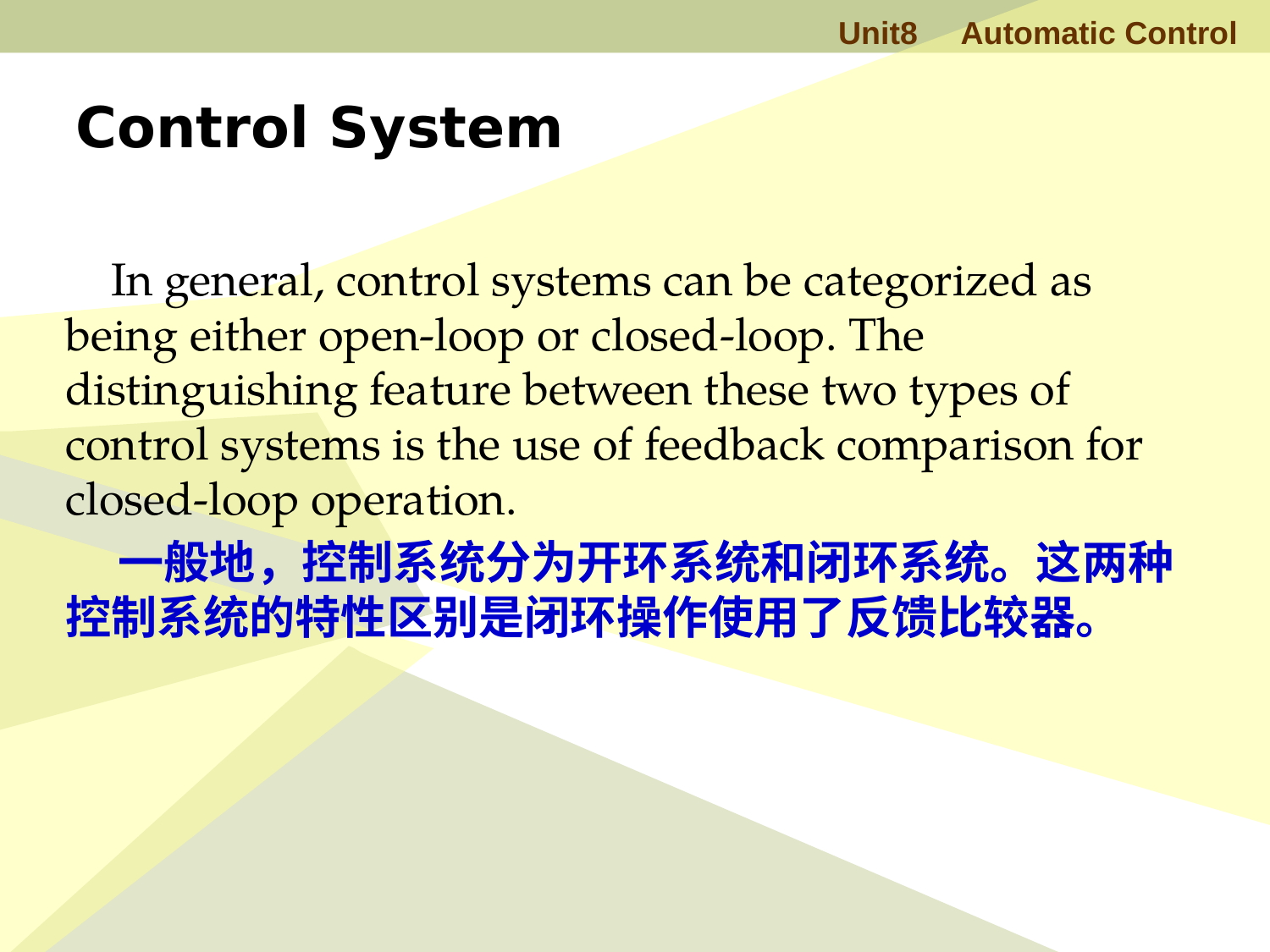

# Control System
    In general, control systems can be categorized as being either open-loop or closed-loop. The distinguishing feature between these two types of control systems is the use of feedback comparison for closed-loop operation.
    一般地，控制系统分为开环系统和闭环系统。这两种控制系统的特性区别是闭环操作使用了反馈比较器。